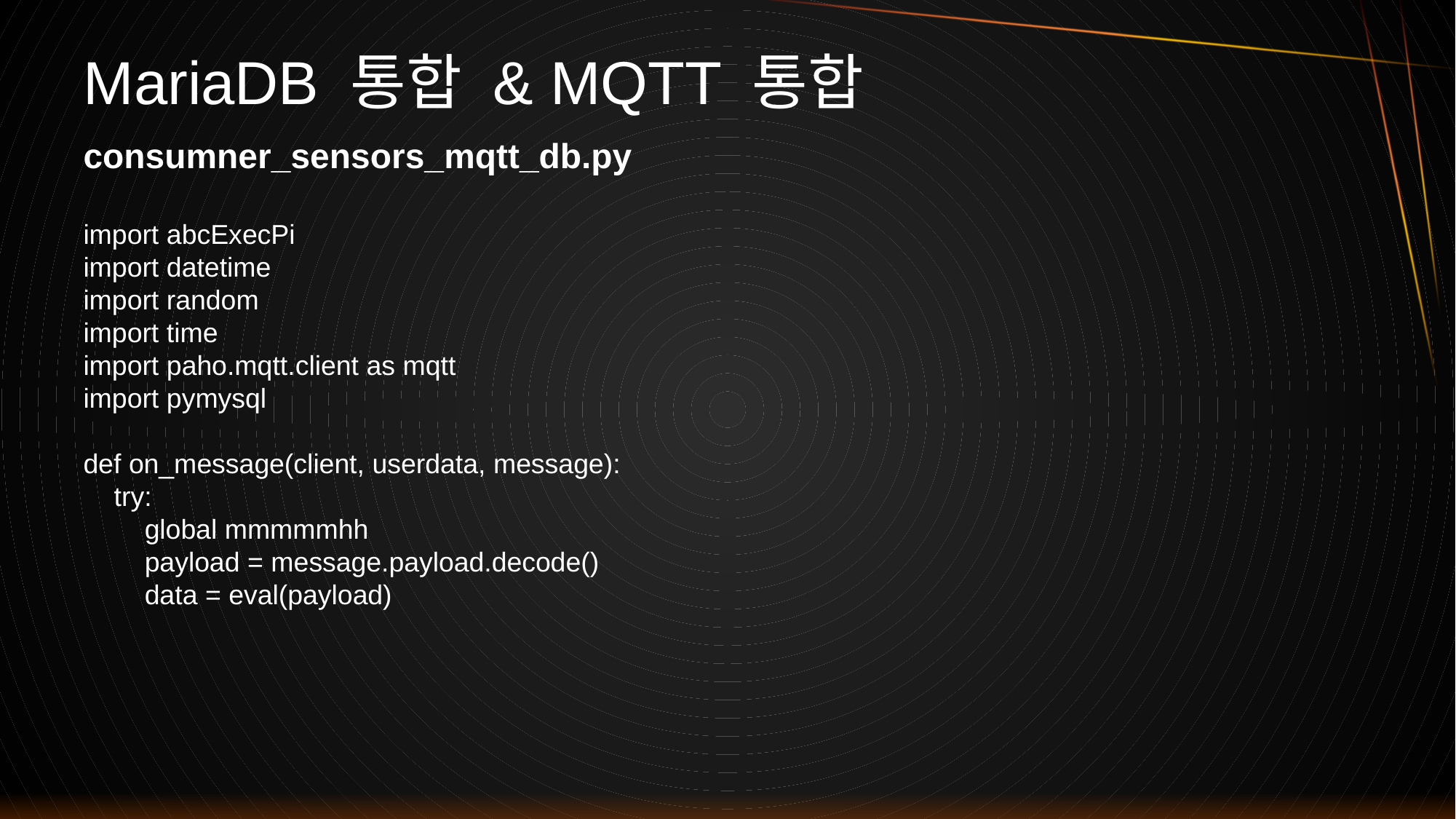

# MariaDB 통합 & MQTT 통합
consumner_sensors_mqtt_db.py

import abcExecPi
import datetime
import random
import time
import paho.mqtt.client as mqtt
import pymysql

def on_message(client, userdata, message):
    try:
        global mmmmmhh
        payload = message.payload.decode()
        data = eval(payload)